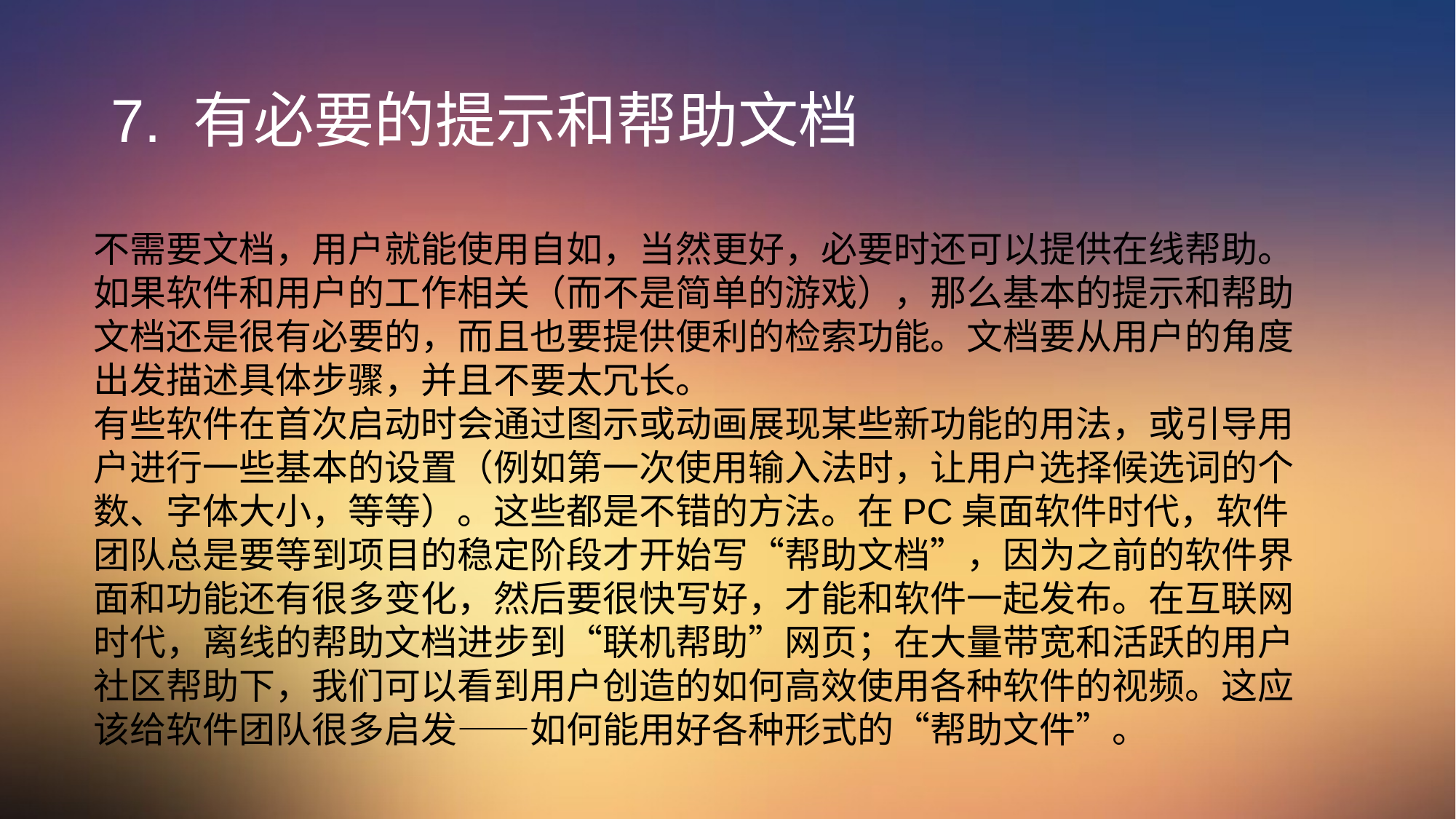

# 7. 有必要的提示和帮助文档
不需要文档，用户就能使用自如，当然更好，必要时还可以提供在线帮助。如果软件和用户的工作相关（而不是简单的游戏），那么基本的提示和帮助文档还是很有必要的，而且也要提供便利的检索功能。文档要从用户的角度出发描述具体步骤，并且不要太冗长。
有些软件在首次启动时会通过图示或动画展现某些新功能的用法，或引导用户进行一些基本的设置（例如第一次使用输入法时，让用户选择候选词的个数、字体大小，等等）。这些都是不错的方法。在PC桌面软件时代，软件团队总是要等到项目的稳定阶段才开始写“帮助文档”，因为之前的软件界面和功能还有很多变化，然后要很快写好，才能和软件一起发布。在互联网时代，离线的帮助文档进步到“联机帮助”网页；在大量带宽和活跃的用户社区帮助下，我们可以看到用户创造的如何高效使用各种软件的视频。这应该给软件团队很多启发——如何能用好各种形式的“帮助文件”。